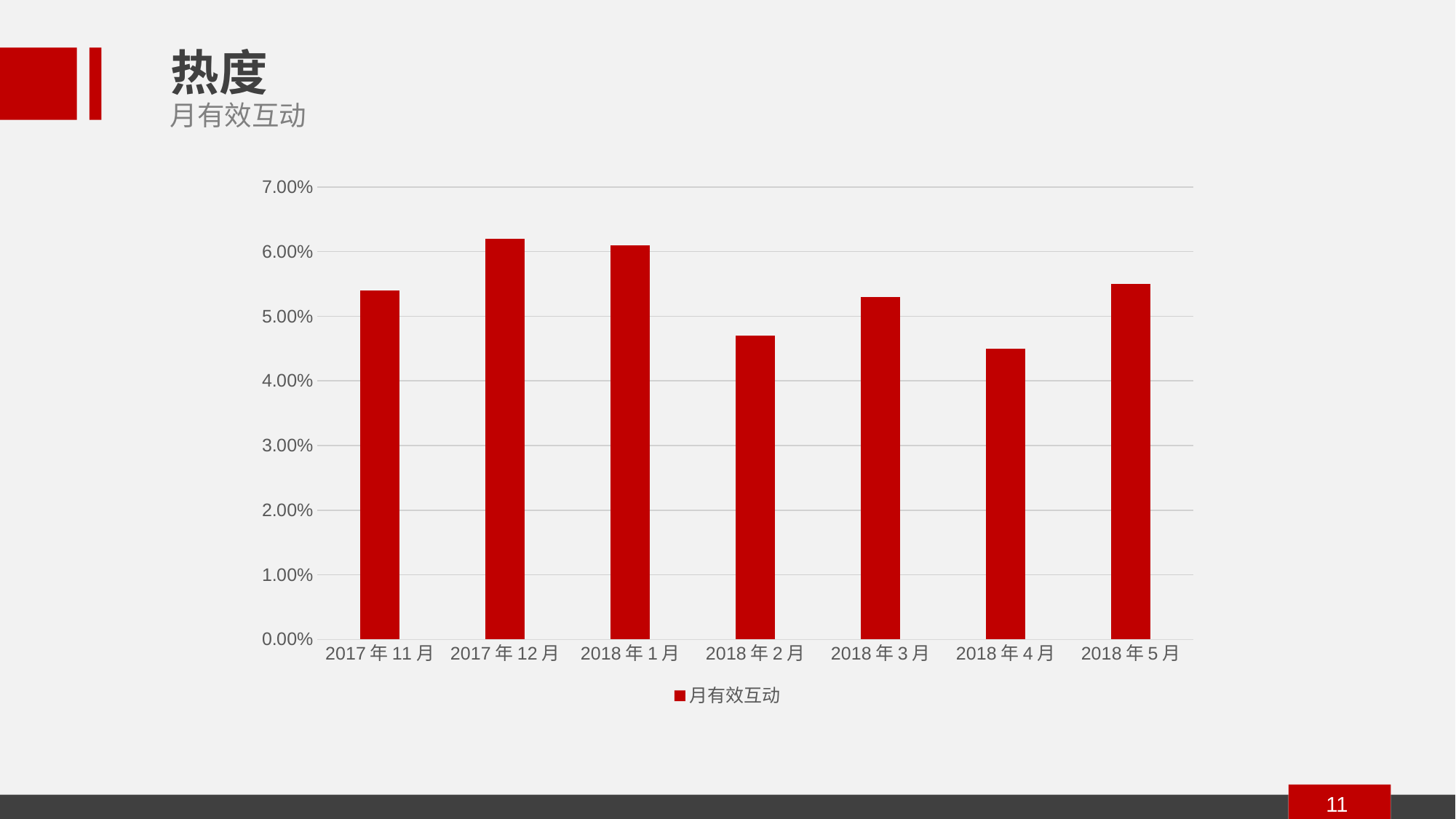

热度
月有效互动

### Chart

| Category | 月有效互动 |
|---|---|
| 43040 | 0.054 |
| 43071 | 0.062 |
| 43103 | 0.061 |
| 43135 | 0.047 |
| 43164 | 0.053 |
| 43196 | 0.045 |
| 43227 | 0.055 |